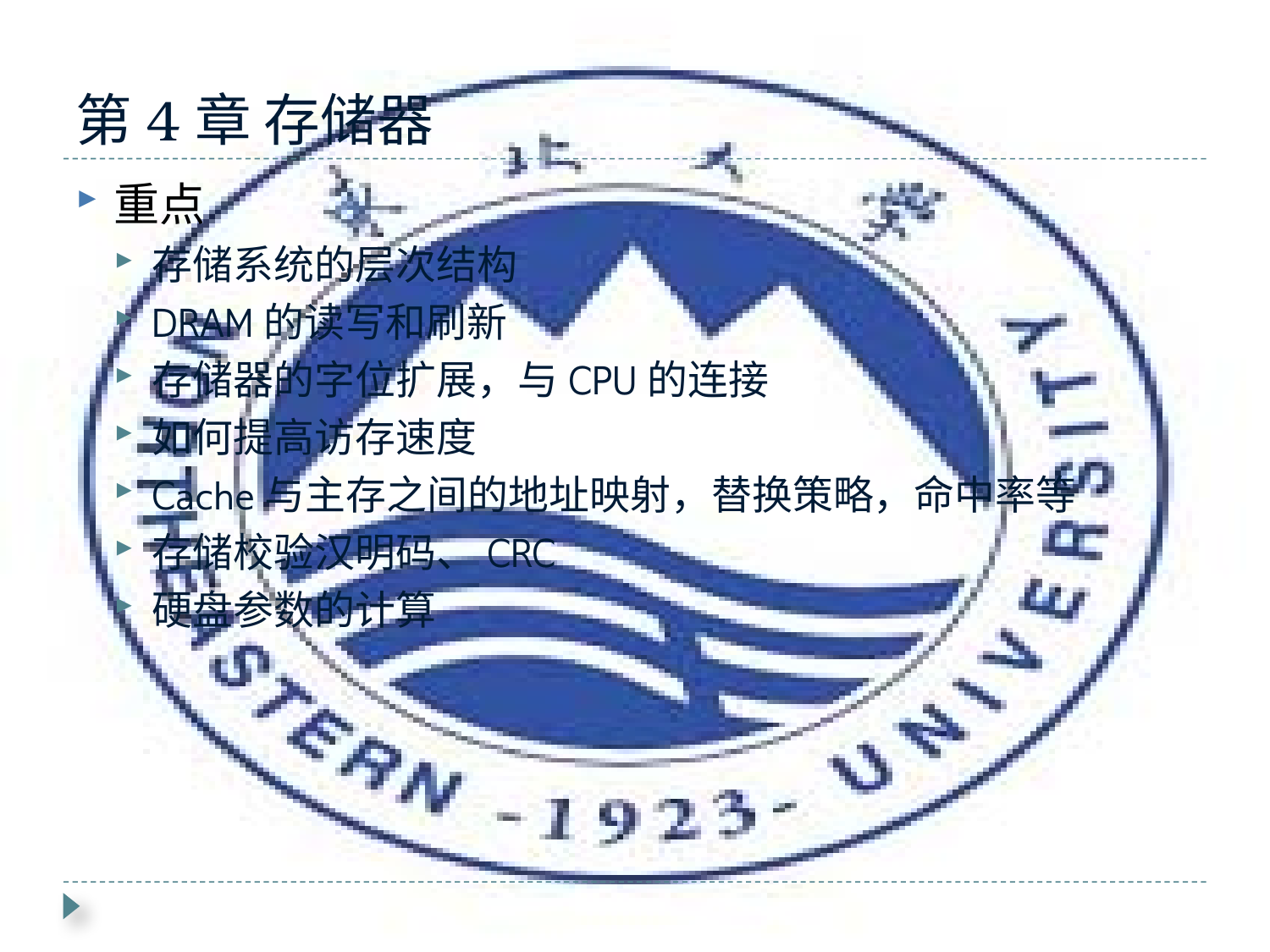

# 第4章 存储器
重点
存储系统的层次结构
DRAM的读写和刷新
存储器的字位扩展，与CPU的连接
如何提高访存速度
Cache与主存之间的地址映射，替换策略，命中率等
存储校验汉明码、CRC
硬盘参数的计算